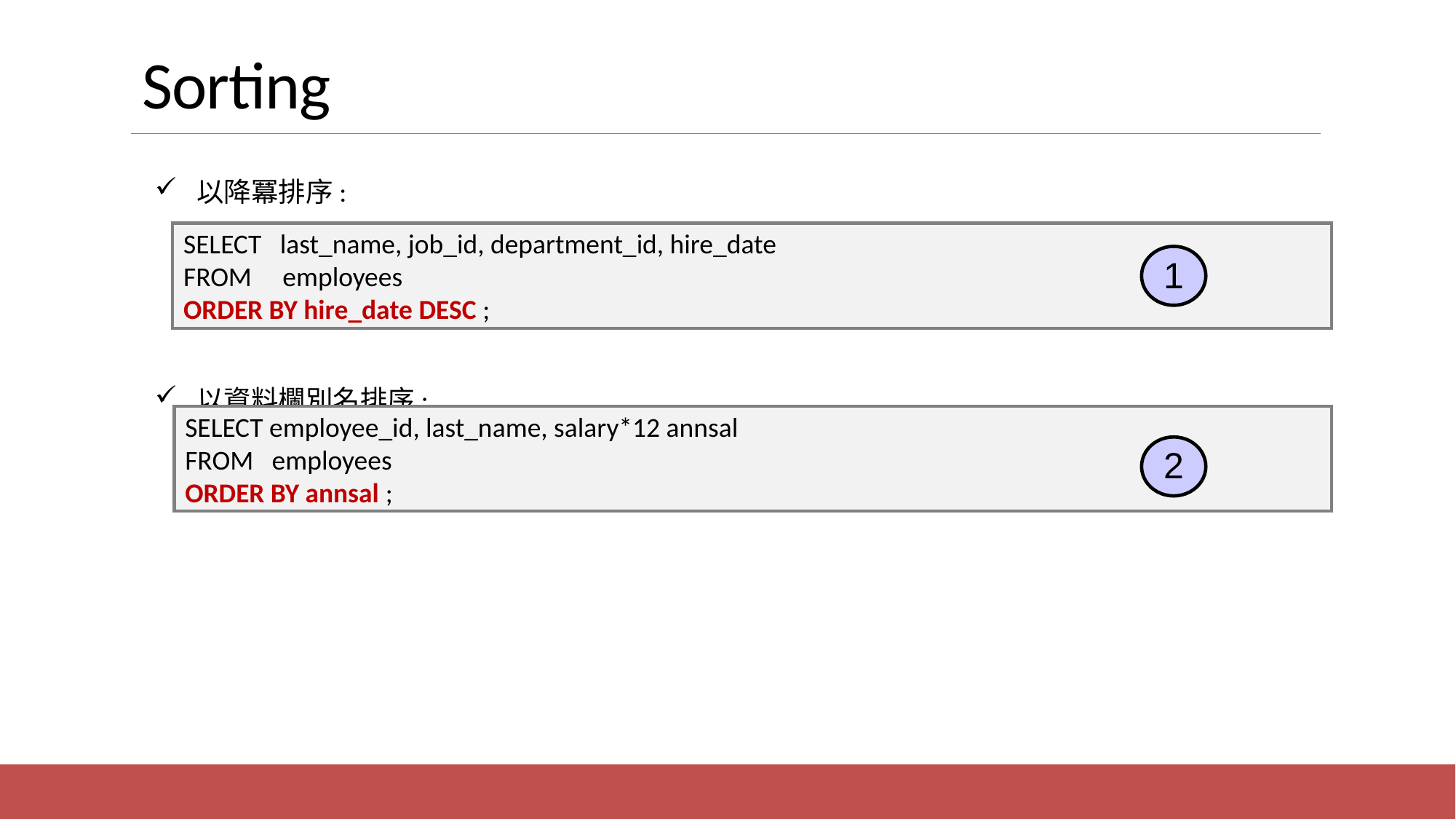

# Sorting
  以降冪排序:

  以資料欄別名排序:

SELECT   last_name, job_id, department_id, hire_date
FROM     employees
ORDER BY hire_date DESC ;
1
SELECT employee_id, last_name, salary*12 annsal
FROM   employees
ORDER BY annsal ;
2